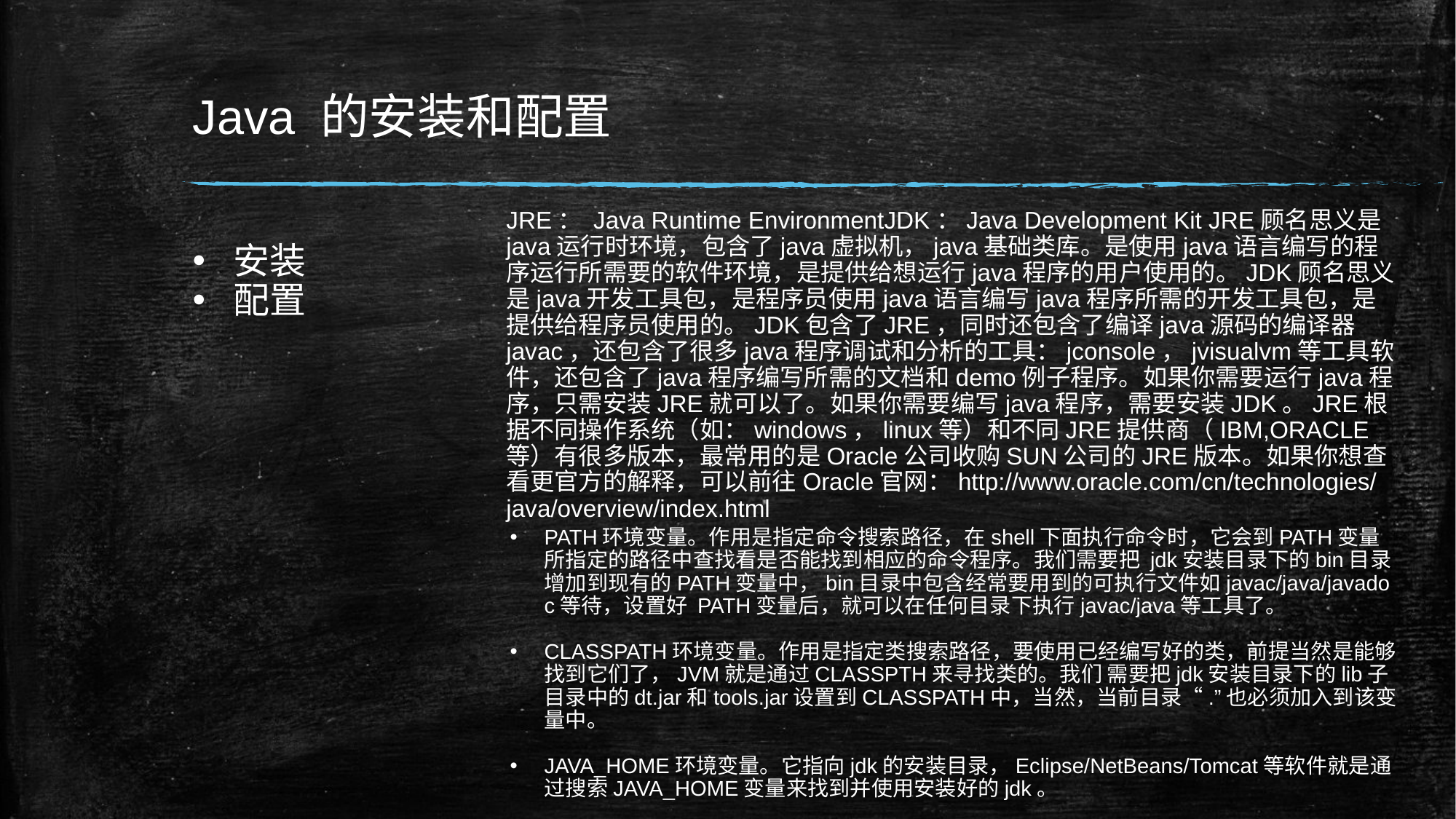

# Java 的安装和配置
JRE： Java Runtime EnvironmentJDK：Java Development Kit JRE顾名思义是java运行时环境，包含了java虚拟机，java基础类库。是使用java语言编写的程序运行所需要的软件环境，是提供给想运行java程序的用户使用的。JDK顾名思义是java开发工具包，是程序员使用java语言编写java程序所需的开发工具包，是提供给程序员使用的。JDK包含了JRE，同时还包含了编译java源码的编译器javac，还包含了很多java程序调试和分析的工具：jconsole，jvisualvm等工具软件，还包含了java程序编写所需的文档和demo例子程序。如果你需要运行java程序，只需安装JRE就可以了。如果你需要编写java程序，需要安装JDK。JRE根据不同操作系统（如：windows，linux等）和不同JRE提供商（IBM,ORACLE等）有很多版本，最常用的是Oracle公司收购SUN公司的JRE版本。如果你想查看更官方的解释，可以前往Oracle官网：http://www.oracle.com/cn/technologies/java/overview/index.html
安装
配置
PATH环境变量。作用是指定命令搜索路径，在shell下面执行命令时，它会到PATH变量所指定的路径中查找看是否能找到相应的命令程序。我们需要把 jdk安装目录下的bin目录增加到现有的PATH变量中，bin目录中包含经常要用到的可执行文件如javac/java/javadoc等待，设置好 PATH变量后，就可以在任何目录下执行javac/java等工具了。

CLASSPATH环境变量。作用是指定类搜索路径，要使用已经编写好的类，前提当然是能够找到它们了，JVM就是通过CLASSPTH来寻找类的。我们 需要把jdk安装目录下的lib子目录中的dt.jar和tools.jar设置到CLASSPATH中，当然，当前目录“.”也必须加入到该变量中。

JAVA_HOME环境变量。它指向jdk的安装目录，Eclipse/NetBeans/Tomcat等软件就是通过搜索JAVA_HOME变量来找到并使用安装好的jdk。